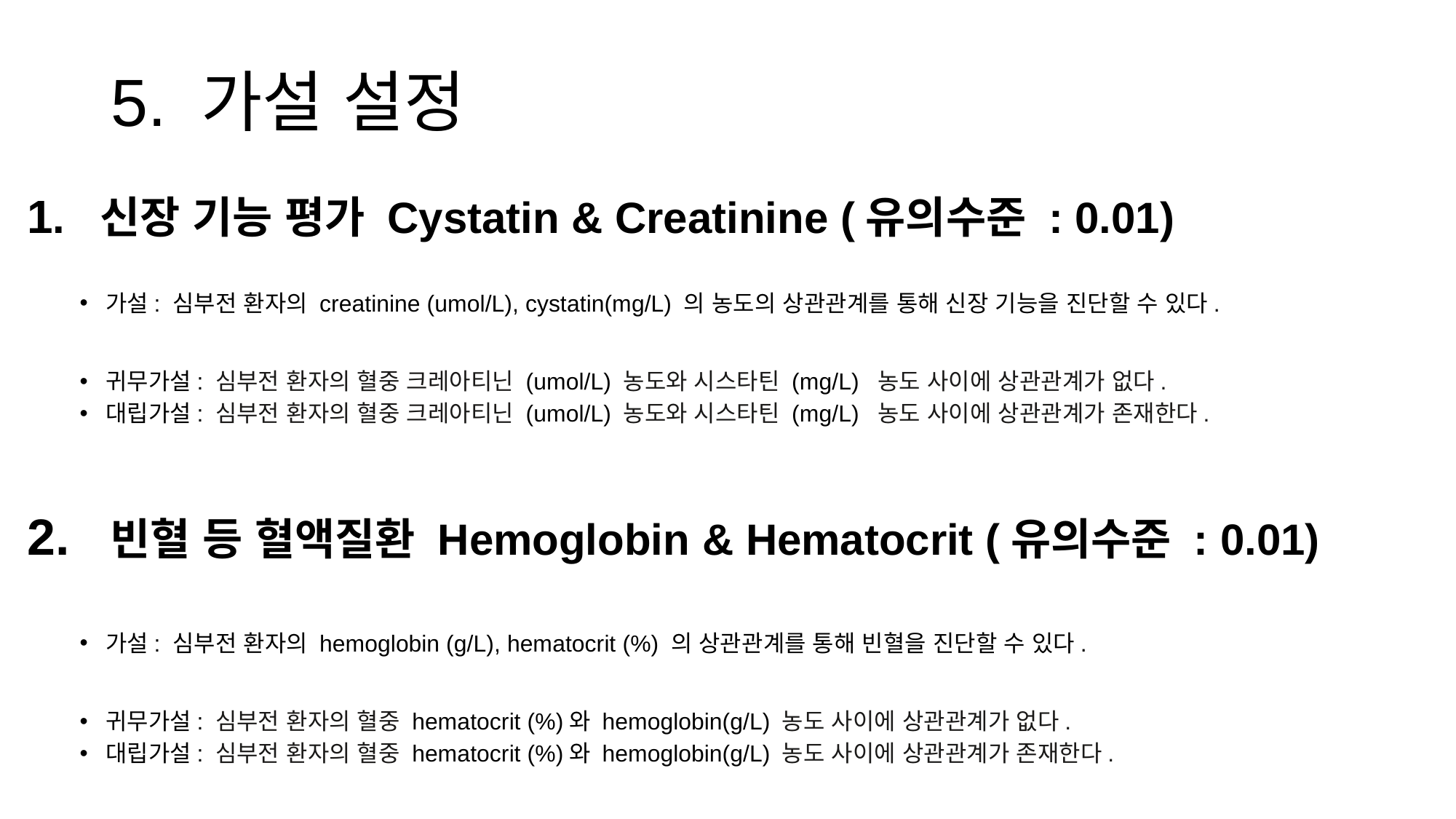

5. 가설 설정
1.  신장 기능 평가 Cystatin & Creatinine (유의수준 : 0.01)

가설: 심부전 환자의 creatinine (umol/L), cystatin(mg/L) 의 농도의 상관관계를 통해 신장 기능을 진단할 수 있다.

귀무가설: 심부전 환자의 혈중 크레아티닌 (umol/L) 농도와 시스타틴 (mg/L)  농도 사이에 상관관계가 없다.
대립가설: 심부전 환자의 혈중 크레아티닌 (umol/L) 농도와 시스타틴 (mg/L)  농도 사이에 상관관계가 존재한다.

2.  빈혈 등 혈액질환 Hemoglobin & Hematocrit (유의수준 : 0.01)

가설: 심부전 환자의 hemoglobin (g/L), hematocrit (%) 의 상관관계를 통해 빈혈을 진단할 수 있다.

귀무가설: 심부전 환자의 혈중 hematocrit (%)와 hemoglobin(g/L) 농도 사이에 상관관계가 없다.
대립가설: 심부전 환자의 혈중 hematocrit (%)와 hemoglobin(g/L) 농도 사이에 상관관계가 존재한다.